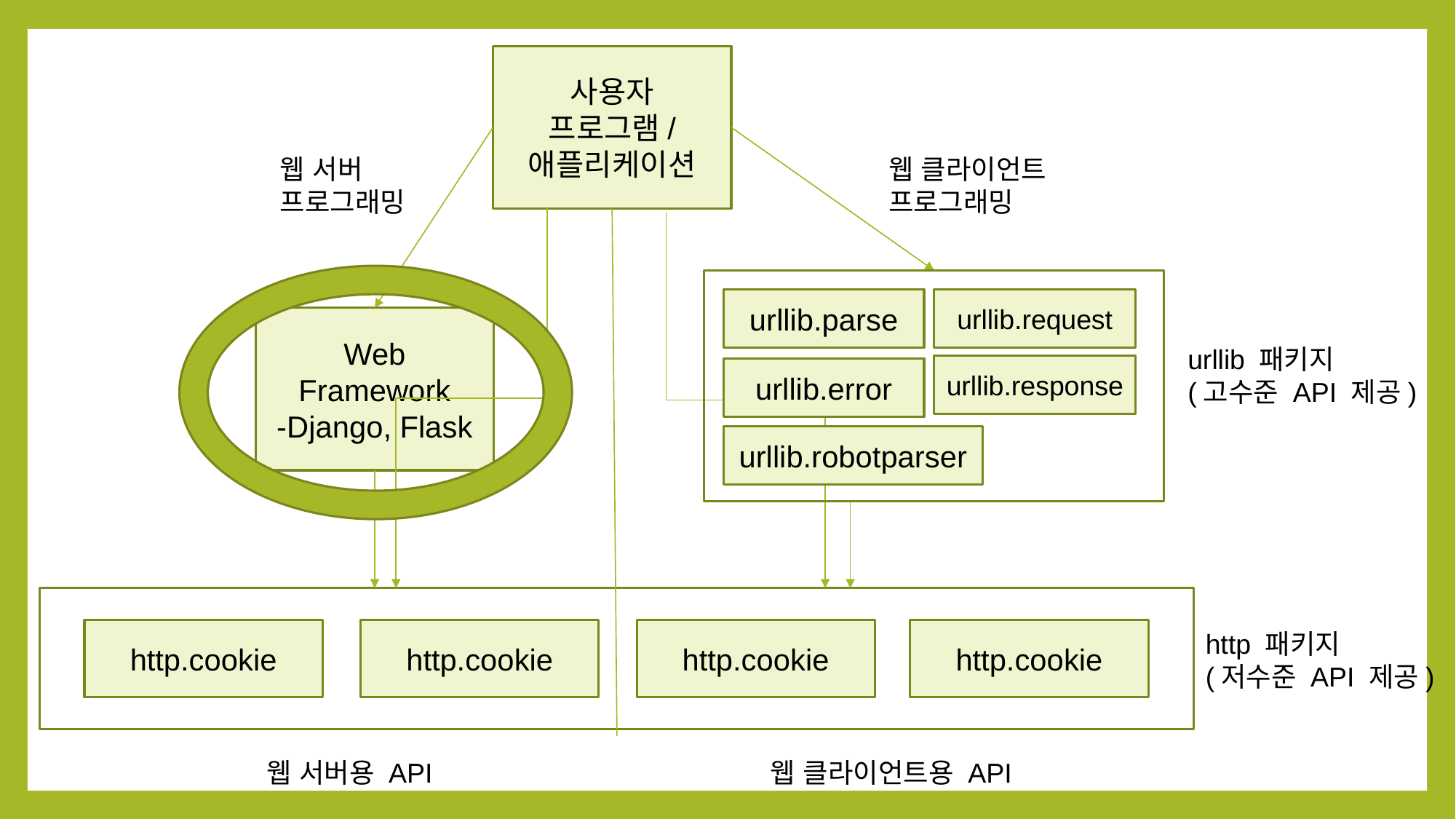

사용자
프로그램/
애플리케이션
웹 클라이언트
프로그래밍
웹 서버
프로그래밍

urllib.parse
urllib.request
Web Framework
-Django, Flask
urllib 패키지
(고수준 API 제공)
urllib.response
urllib.error
urllib.robotparser

http.cookie
http.cookie
http.cookie
http.cookie
http 패키지
(저수준 API 제공)
웹 서버용 API
웹 클라이언트용 API